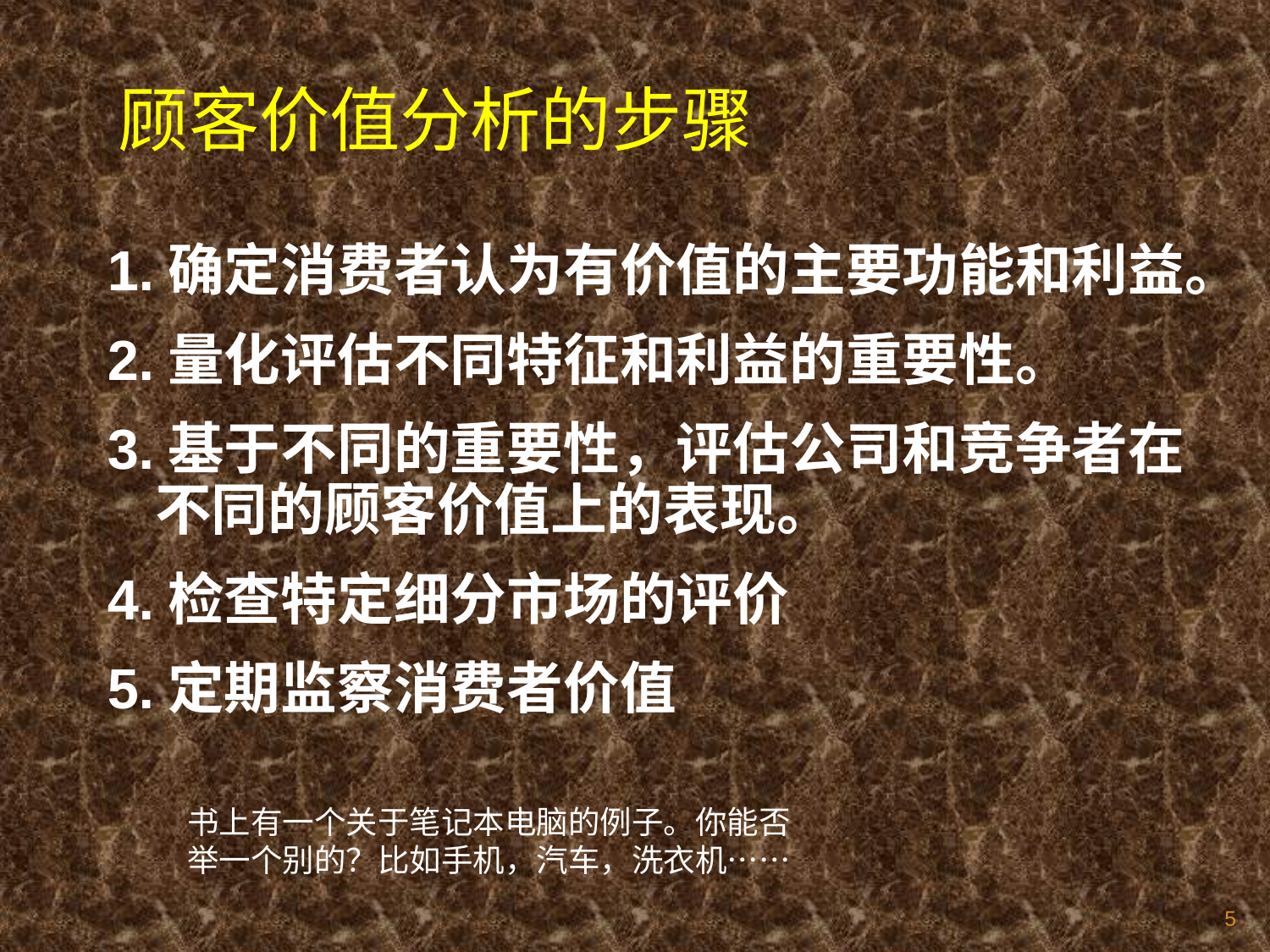

顾客价值分析的步骤
1.确定消费者认为有价值的主要功能和利益。
2.量化评估不同特征和利益的重要性。
3.基于不同的重要性，评估公司和竞争者在不同的顾客价值上的表现。
4.检查特定细分市场的评价
5.定期监察消费者价值
书上有一个关于笔记本电脑的例子。你能否举一个别的？比如手机，汽车，洗衣机……
5